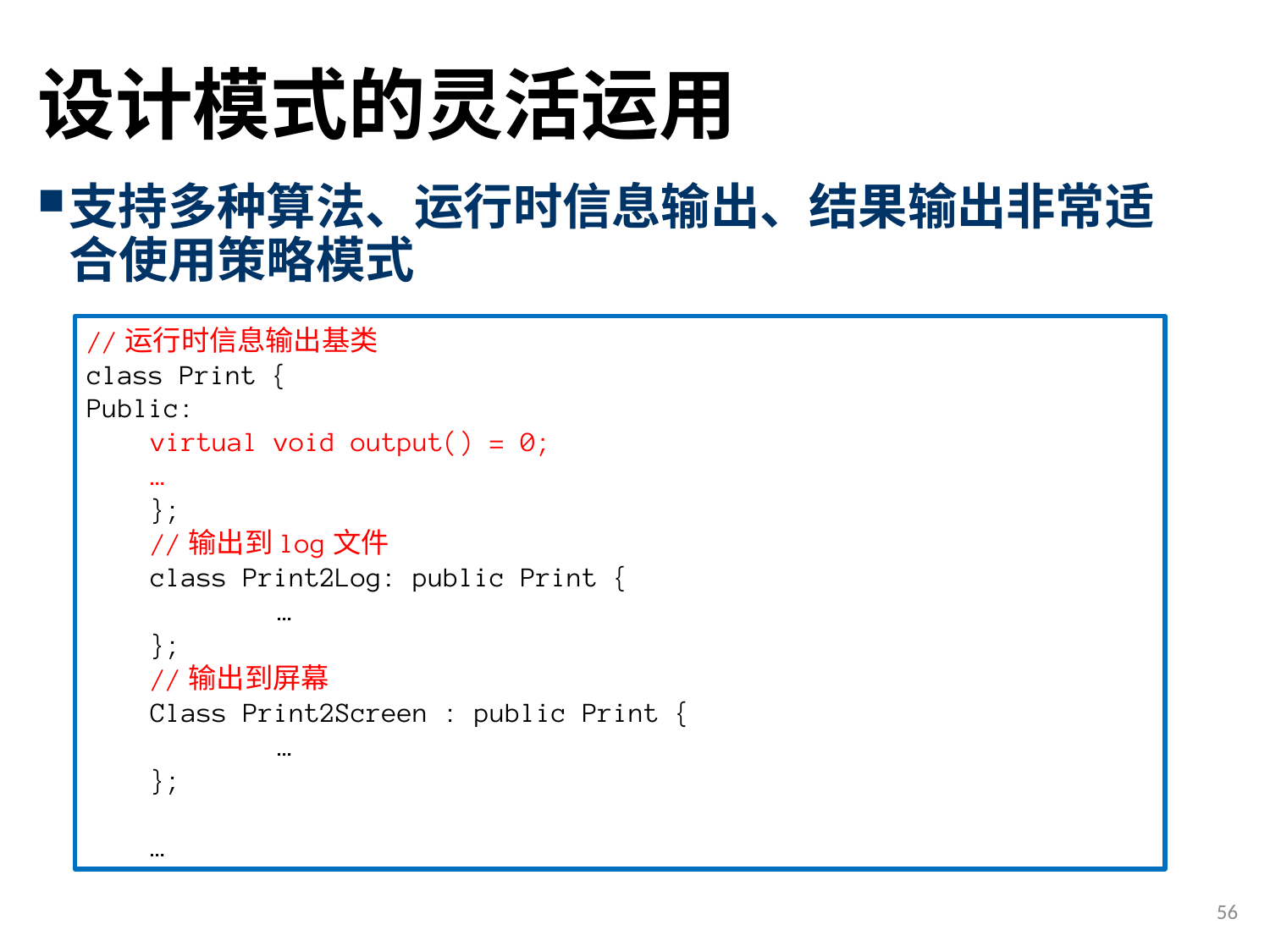

# 设计模式的灵活运用
支持多种算法、运行时信息输出、结果输出非常适合使用策略模式
//运行时信息输出基类
class Print {
Public:
virtual void output() = 0;
…
};
//输出到log文件
class Print2Log: public Print {
	…
};
//输出到屏幕
Class Print2Screen : public Print {
	…
};

…
56